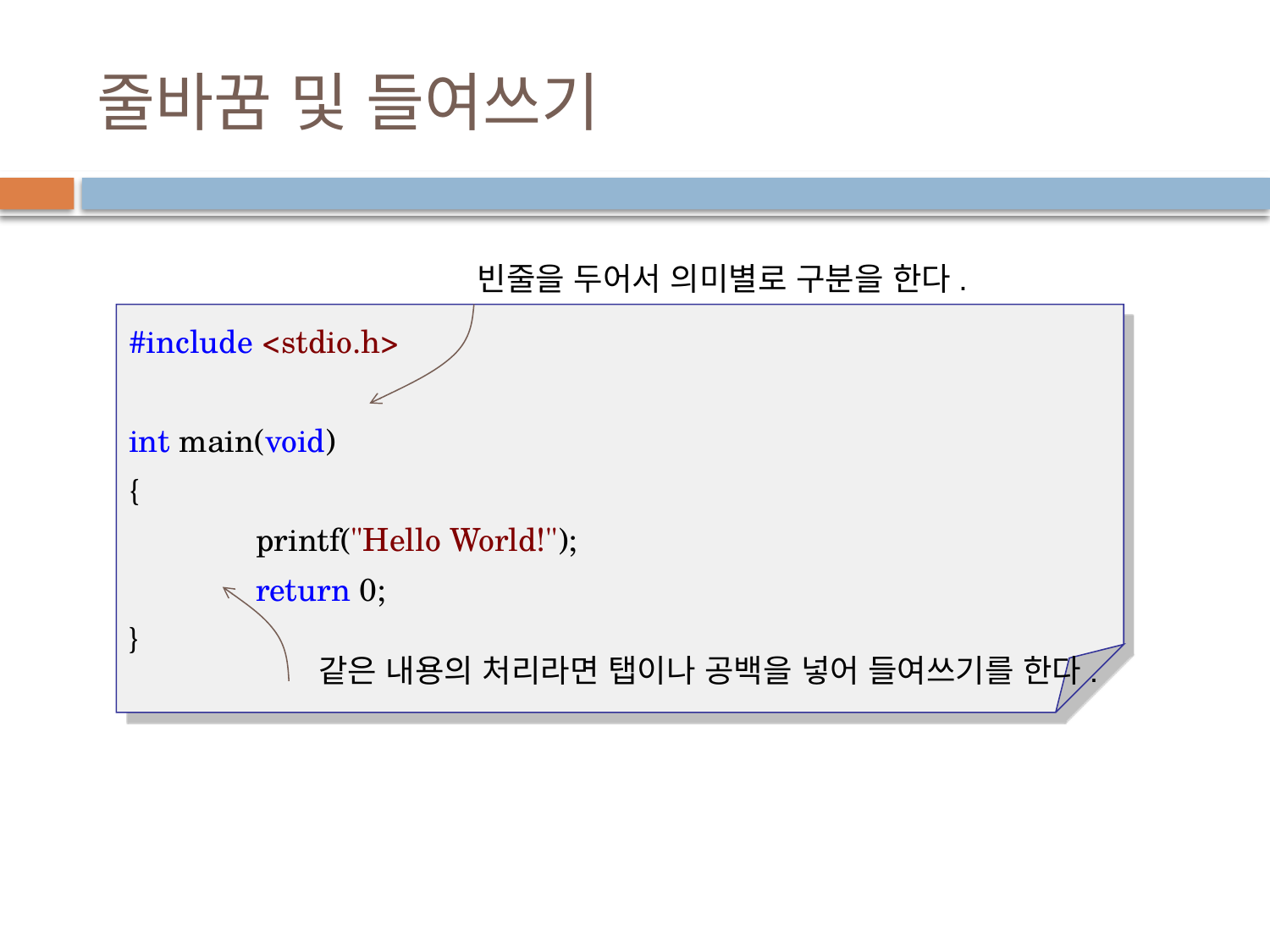

# 줄바꿈 및 들여쓰기
빈줄을 두어서 의미별로 구분을 한다.
#include <stdio.h>

int main(void)
{
	printf("Hello World!");
	return 0;
}

같은 내용의 처리라면 탭이나 공백을 넣어 들여쓰기를 한다.